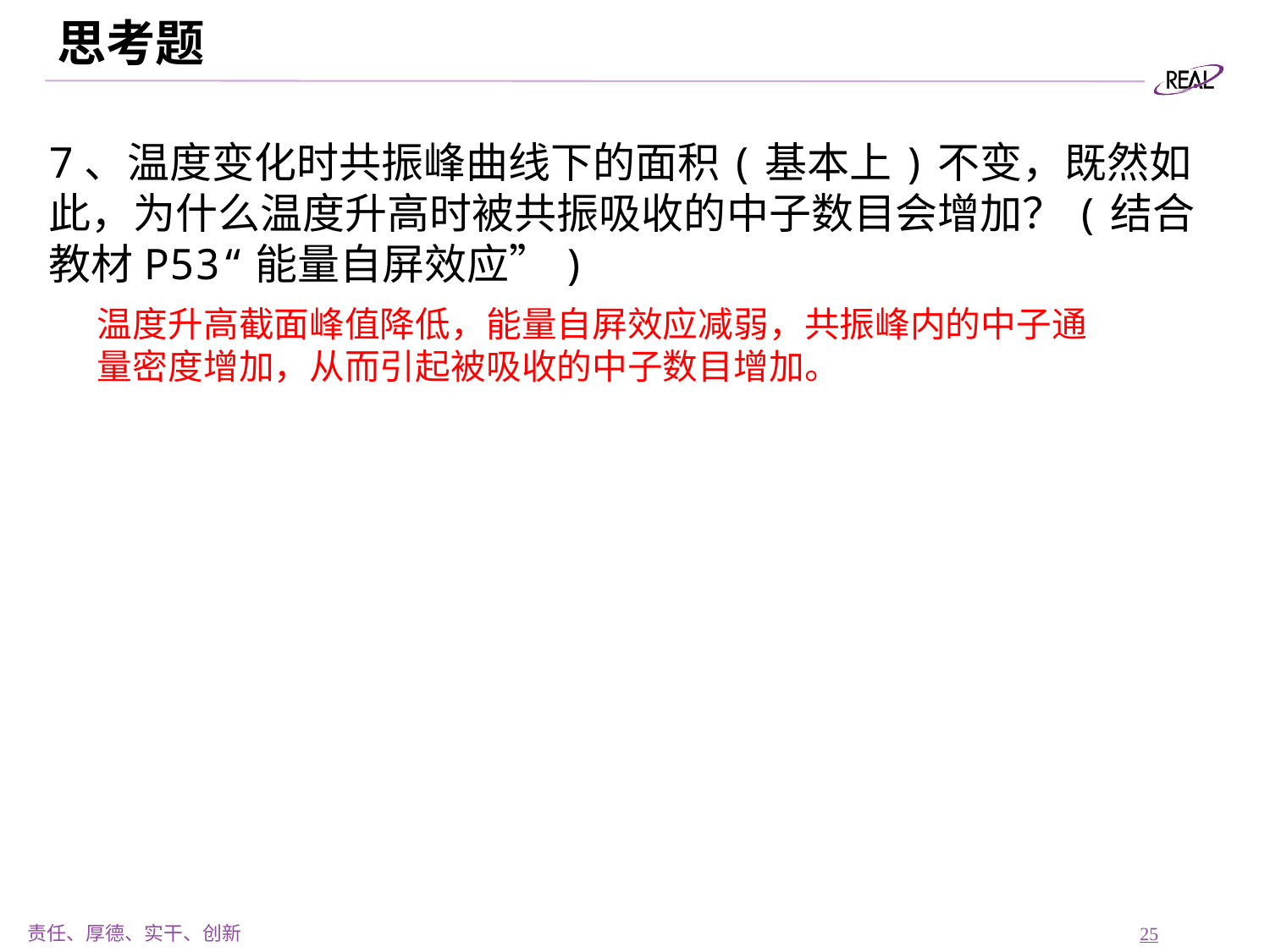

# 思考题
7、温度变化时共振峰曲线下的面积(基本上)不变，既然如此，为什么温度升高时被共振吸收的中子数目会增加？(结合教材P53“能量自屏效应”)

温度升高截面峰值降低，能量自屛效应减弱，共振峰内的中子通量密度增加，从而引起被吸收的中子数目增加。